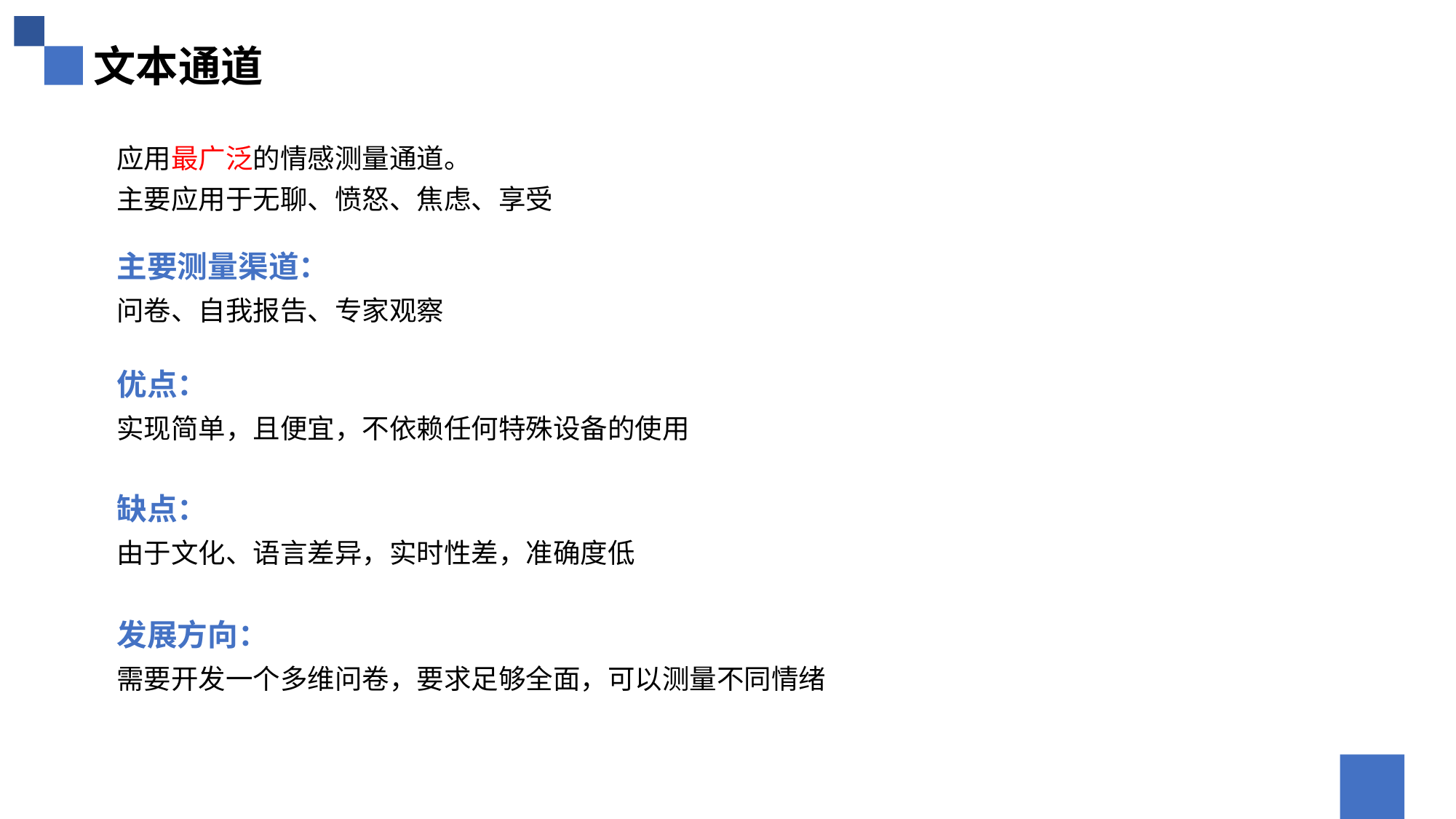

文本通道
应用最广泛的情感测量通道。
主要应用于无聊、愤怒、焦虑、享受
主要测量渠道：
问卷、自我报告、专家观察
优点：
实现简单，且便宜，不依赖任何特殊设备的使用
缺点：
由于文化、语言差异，实时性差，准确度低
发展方向：
需要开发一个多维问卷，要求足够全面，可以测量不同情绪